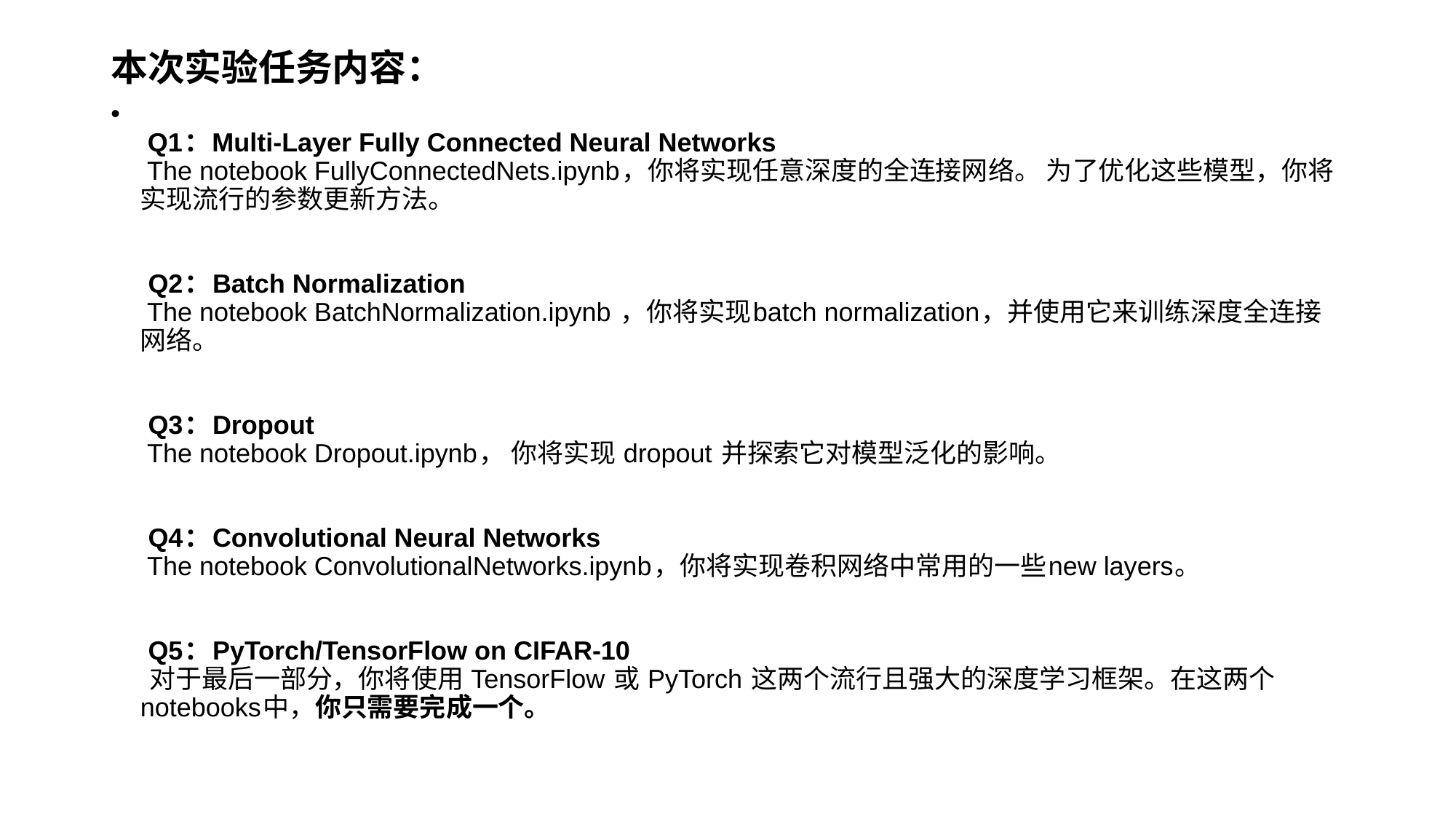

# 本次实验任务内容：
 Q1：Multi-Layer Fully Connected Neural Networks
 The notebook FullyConnectedNets.ipynb，你将实现任意深度的全连接网络。 为了优化这些模型，你将实现流行的参数更新方法。
 Q2：Batch Normalization
 The notebook BatchNormalization.ipynb ，你将实现batch normalization，并使用它来训练深度全连接网络。
 Q3：Dropout
 The notebook Dropout.ipynb， 你将实现 dropout 并探索它对模型泛化的影响。
 Q4：Convolutional Neural Networks
 The notebook ConvolutionalNetworks.ipynb，你将实现卷积网络中常用的一些new layers。
 Q5：PyTorch/TensorFlow on CIFAR-10
 对于最后一部分，你将使用 TensorFlow 或 PyTorch 这两个流行且强大的深度学习框架。在这两个 notebooks中，你只需要完成一个。